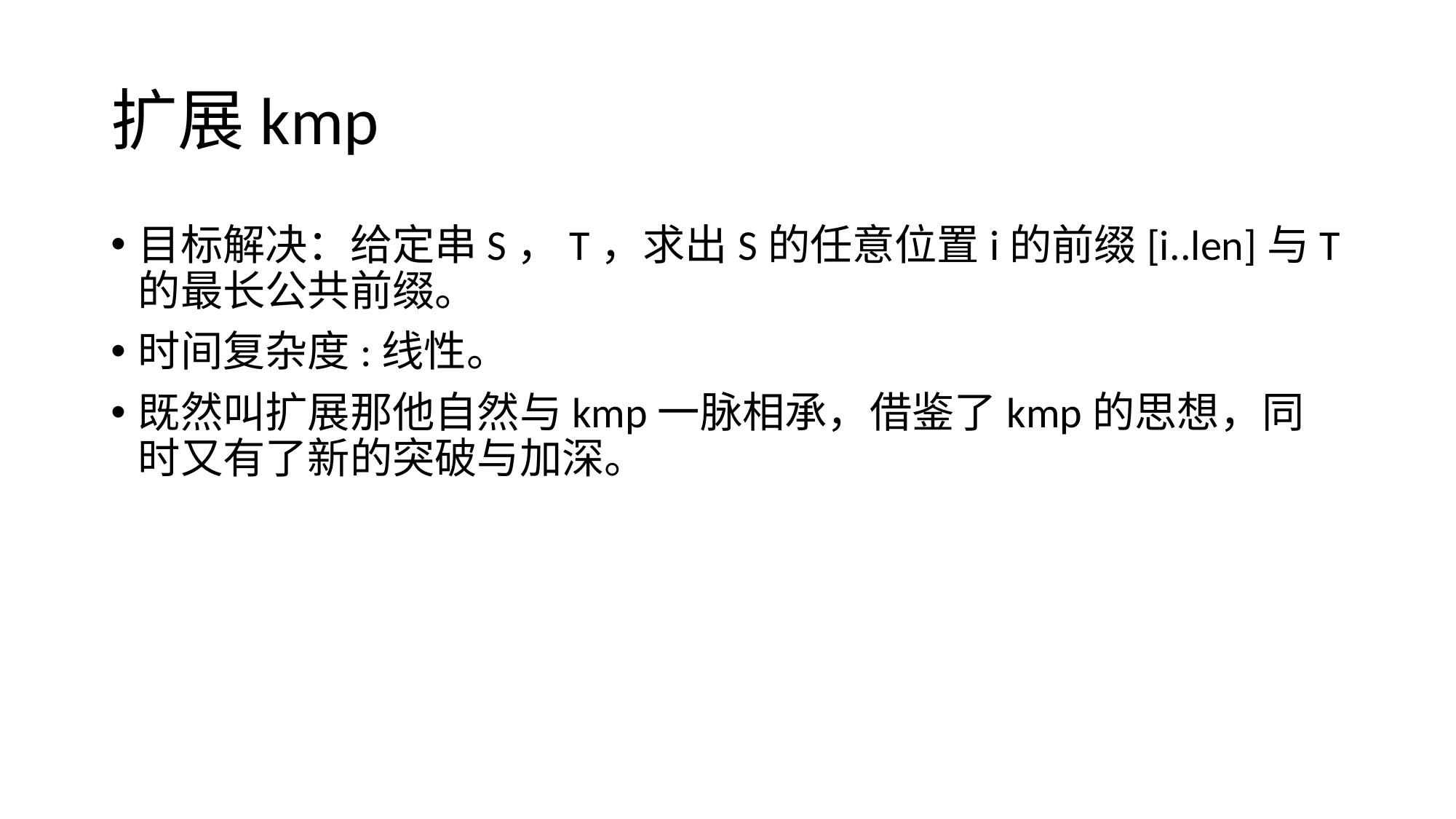

# 扩展kmp
目标解决：给定串S，T，求出S的任意位置i的前缀[i..len]与T的最长公共前缀。
时间复杂度:线性。
既然叫扩展那他自然与kmp一脉相承，借鉴了kmp的思想，同时又有了新的突破与加深。